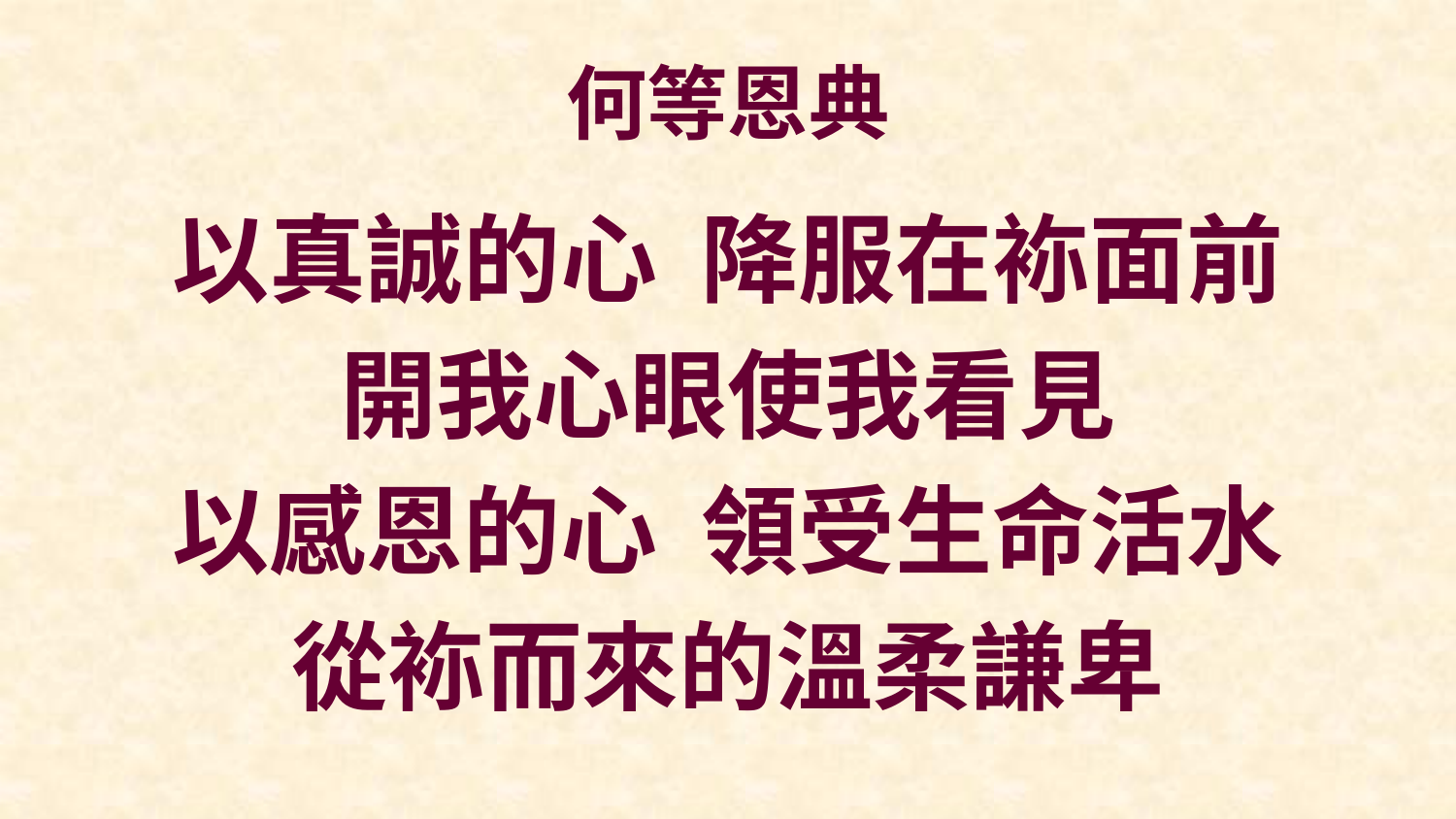

# 何等恩典
以真誠的心  降服在袮面前
開我心眼使我看見
以感恩的心  領受生命活水
從袮而來的溫柔謙卑